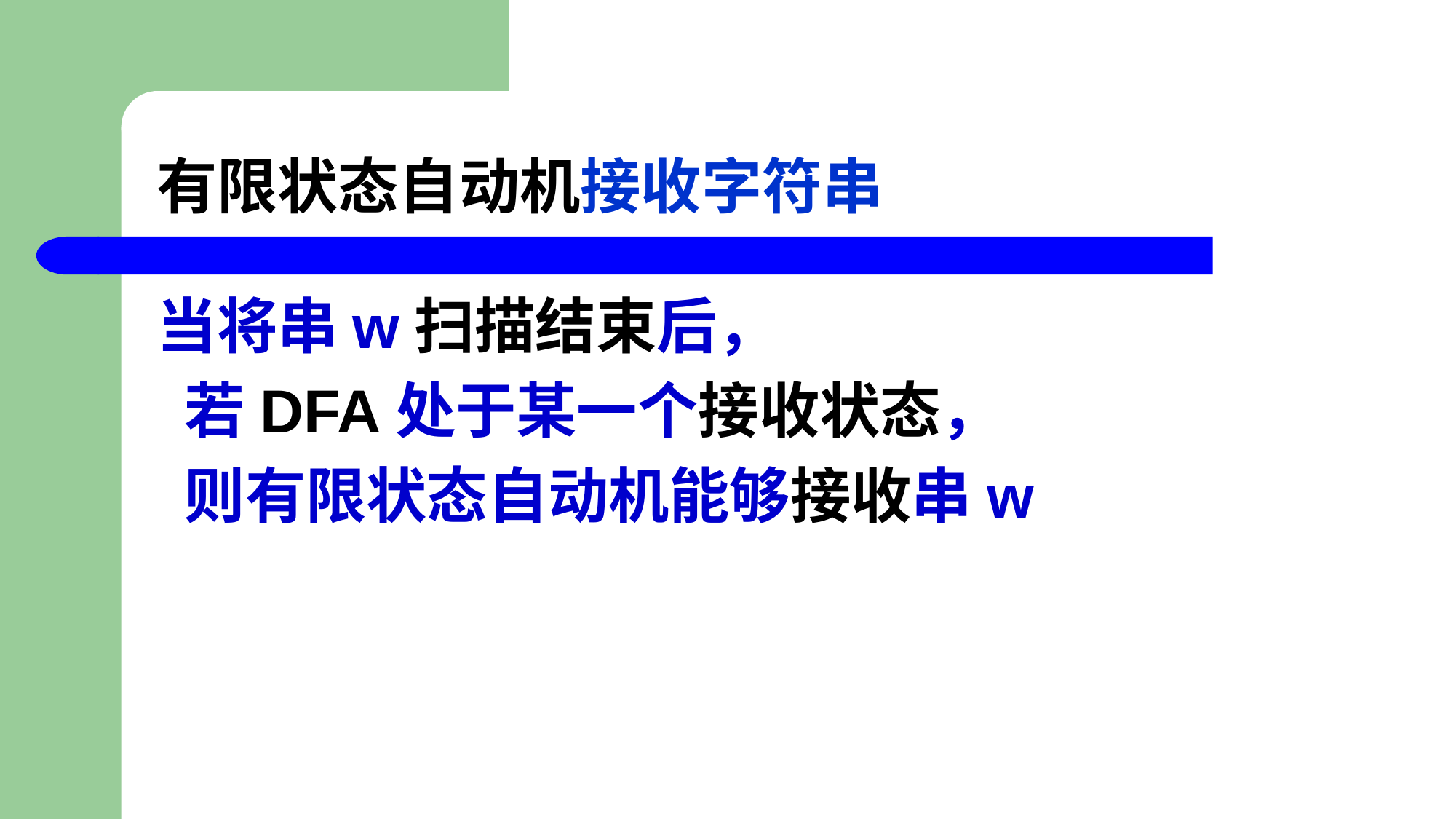

# 有限状态自动机接收字符串
当将串w扫描结束后，
 若DFA处于某一个接收状态，
 则有限状态自动机能够接收串w